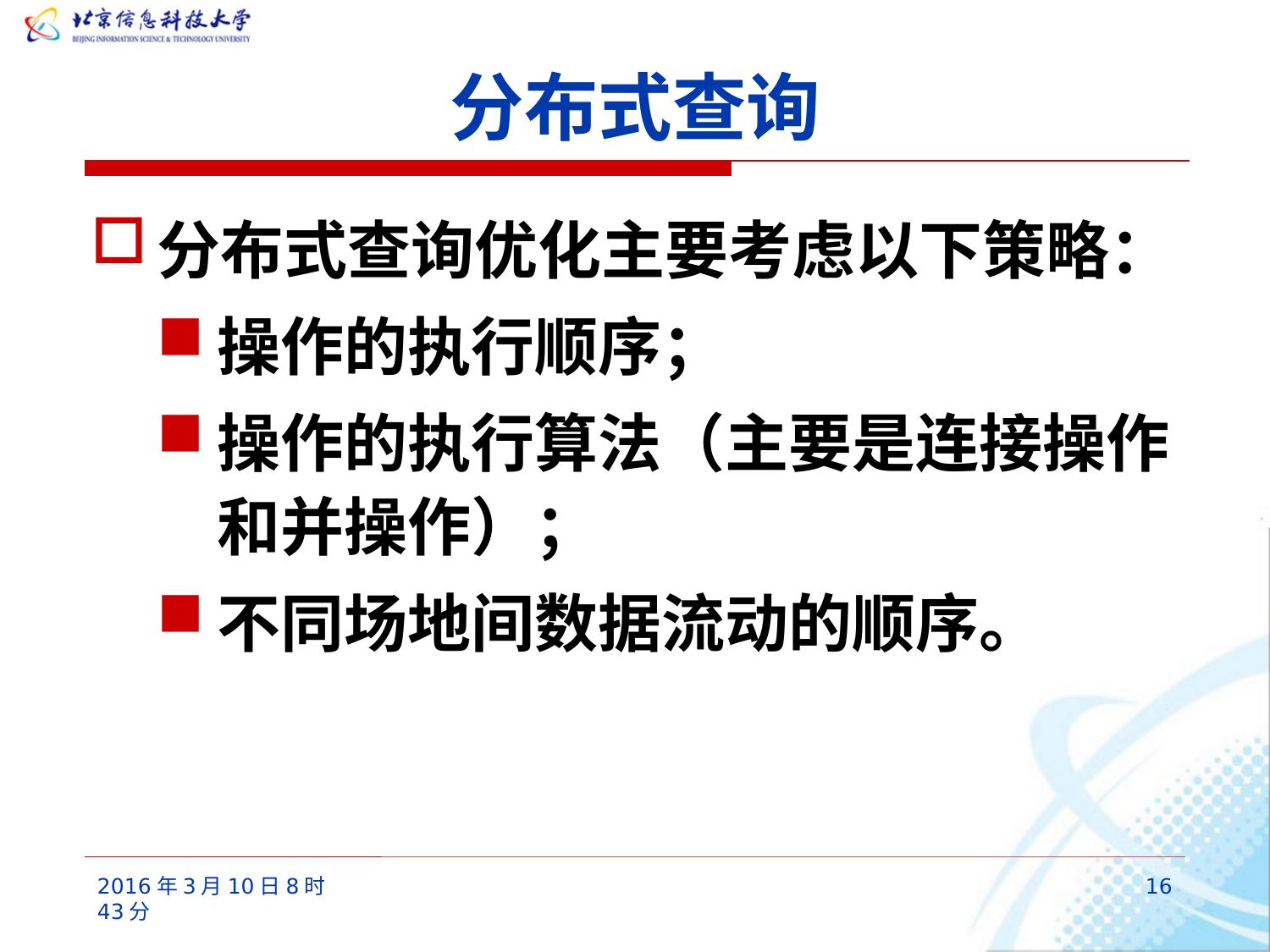

# 分布式查询
分布式查询优化主要考虑以下策略：
操作的执行顺序；
操作的执行算法（主要是连接操作和并操作）；
不同场地间数据流动的顺序。
2016年3月10日8时43分
16